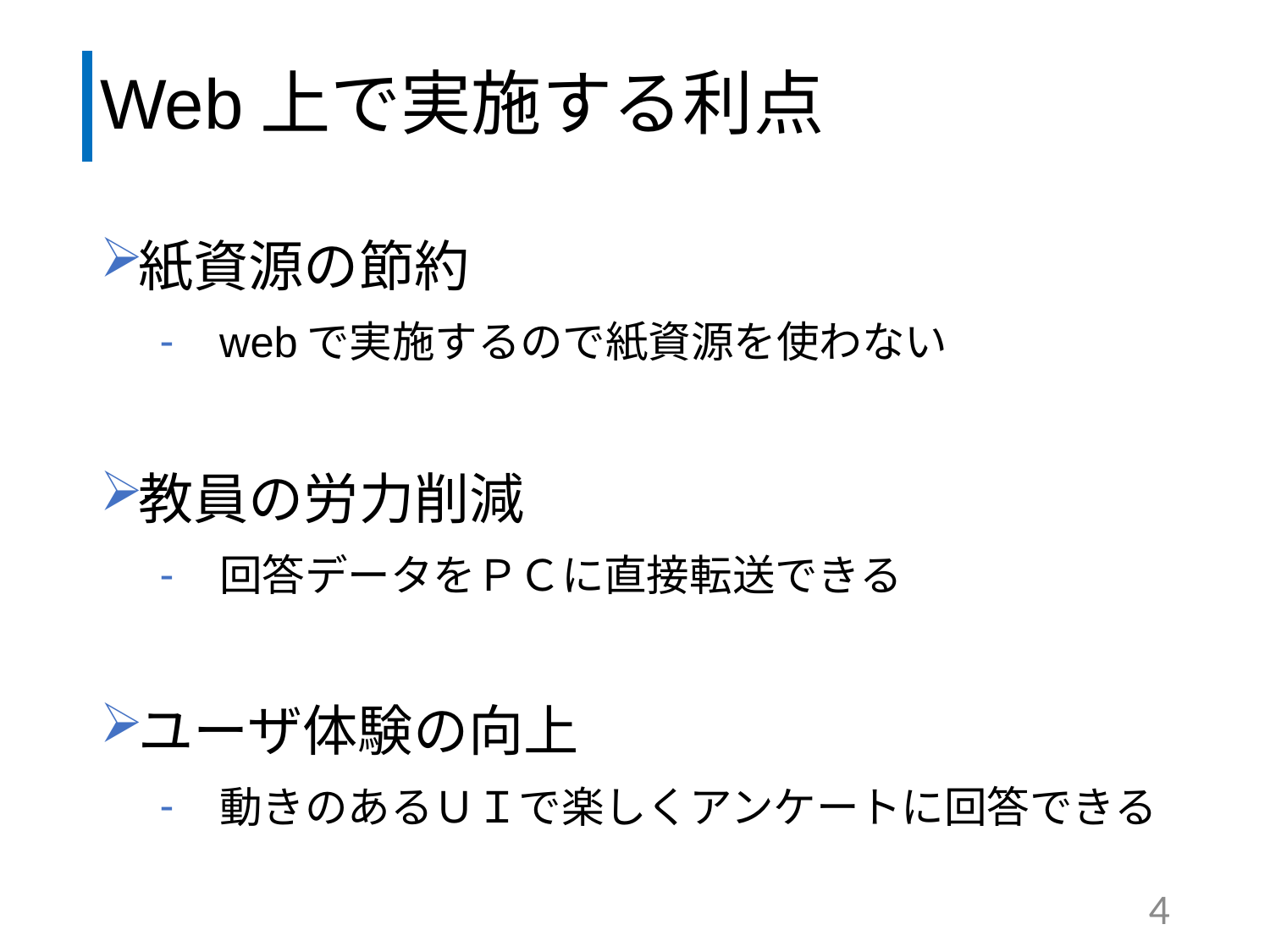

# Web上で実施する利点
紙資源の節約
webで実施するので紙資源を使わない

教員の労力削減
回答データをＰＣに直接転送できる

ユーザ体験の向上
動きのあるＵＩで楽しくアンケートに回答できる
4